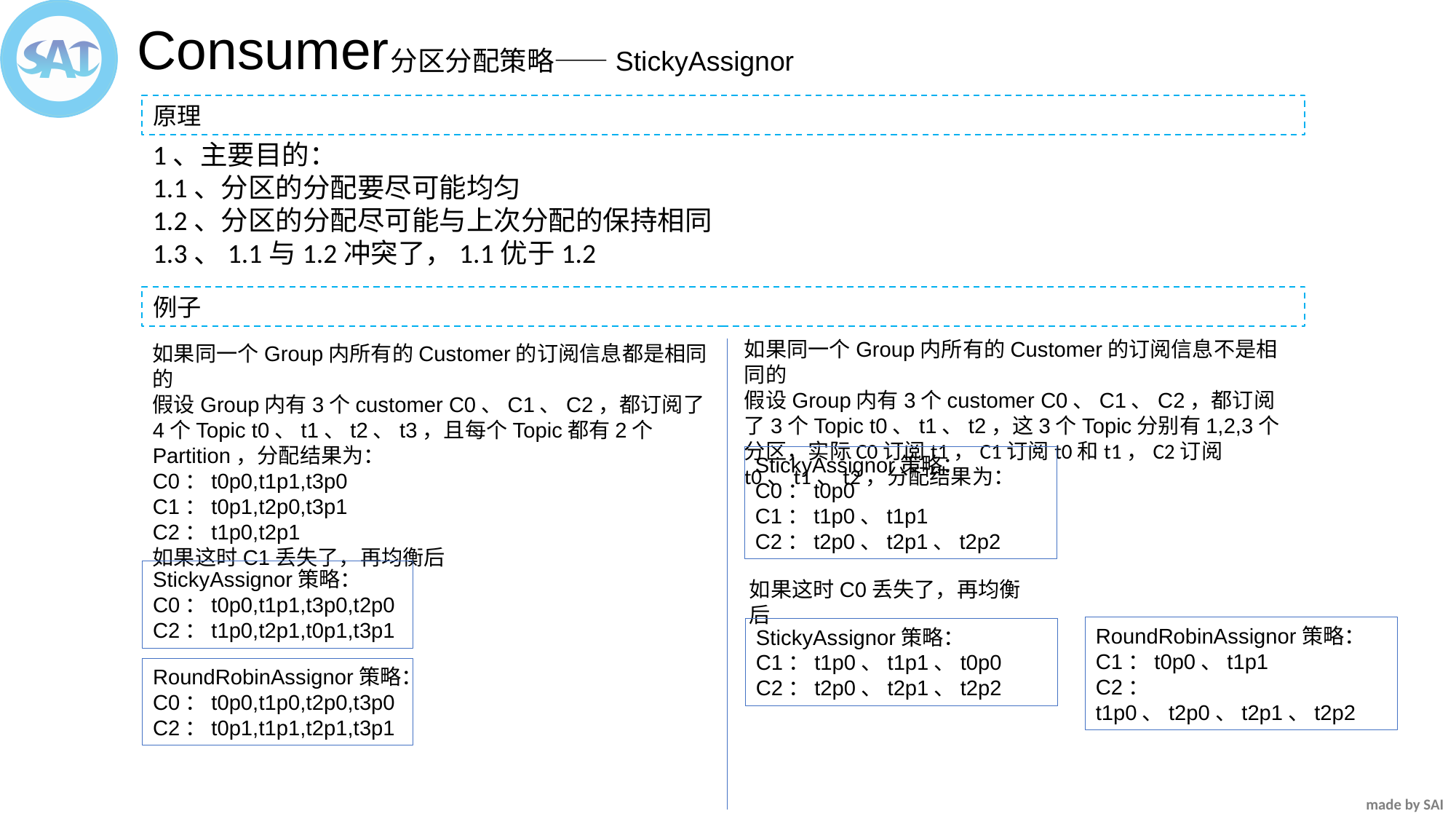

Consumer
分区分配策略——StickyAssignor
原理
1、主要目的：
1.1、分区的分配要尽可能均匀
1.2、分区的分配尽可能与上次分配的保持相同
1.3、1.1与1.2冲突了，1.1优于1.2
例子
如果同一个Group内所有的Customer的订阅信息不是相同的
假设Group内有3个customer C0、C1、C2，都订阅了3个Topic t0、t1、t2，这3个Topic分别有1,2,3个分区，实际C0订阅t1，C1订阅t0和t1，C2订阅t0、t1、t2，分配结果为：
如果同一个Group内所有的Customer的订阅信息都是相同的
假设Group内有3个customer C0、C1、C2，都订阅了4个Topic t0、t1、t2、t3，且每个Topic都有2个Partition，分配结果为：
C0：t0p0,t1p1,t3p0
C1：t0p1,t2p0,t3p1
C2：t1p0,t2p1
如果这时C1丢失了，再均衡后
StickyAssignor策略：
C0：t0p0
C1：t1p0、t1p1
C2：t2p0、t2p1、t2p2
StickyAssignor策略：
C0：t0p0,t1p1,t3p0,t2p0
C2：t1p0,t2p1,t0p1,t3p1
如果这时C0丢失了，再均衡后
RoundRobinAssignor策略：
C1：t0p0、t1p1
C2：t1p0、t2p0、t2p1、t2p2
StickyAssignor策略：
C1：t1p0、t1p1、t0p0
C2：t2p0、t2p1、t2p2
RoundRobinAssignor策略：
C0：t0p0,t1p0,t2p0,t3p0
C2：t0p1,t1p1,t2p1,t3p1